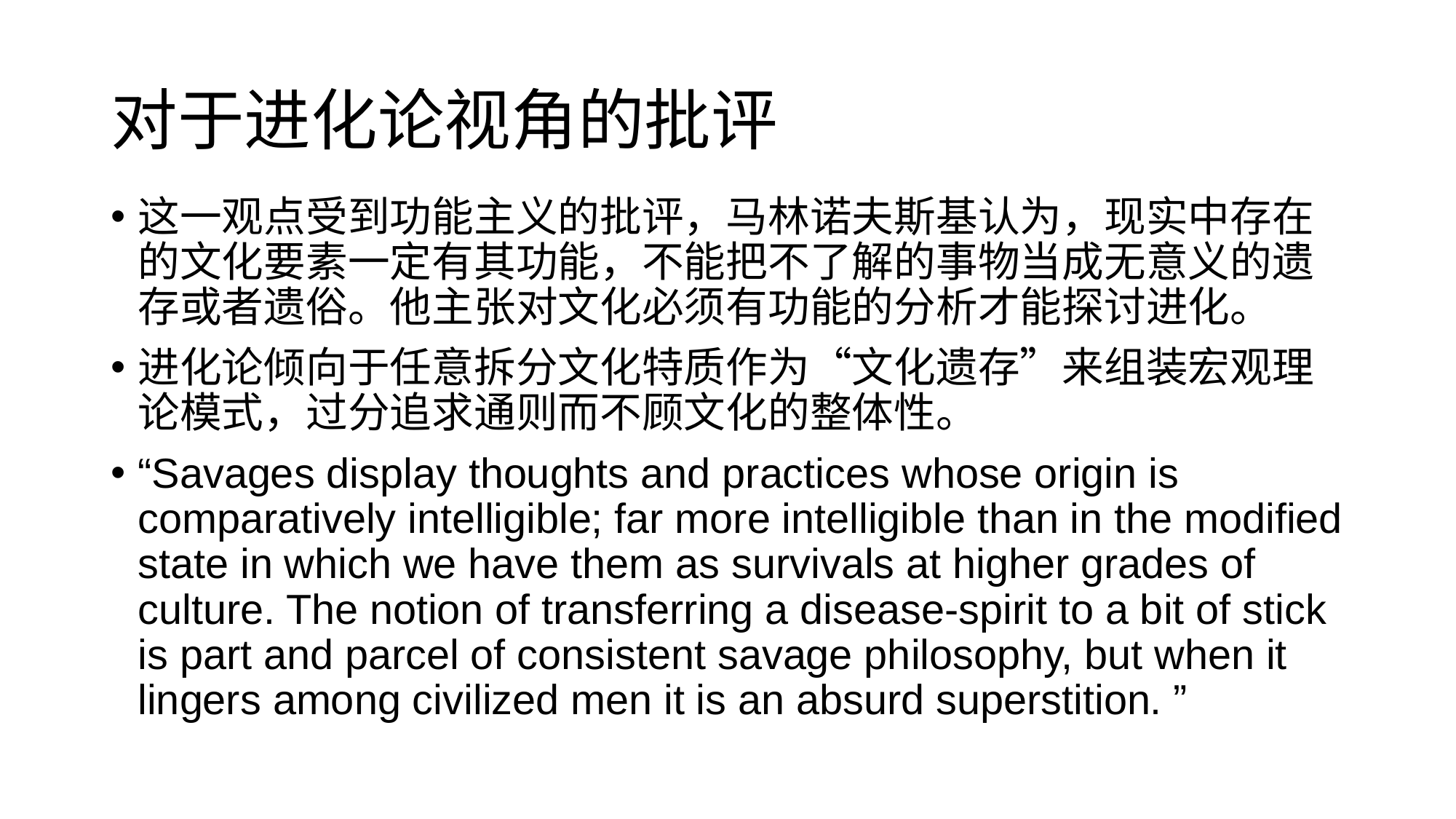

# 对于进化论视角的批评
这一观点受到功能主义的批评，马林诺夫斯基认为，现实中存在的文化要素一定有其功能，不能把不了解的事物当成无意义的遗存或者遗俗。他主张对文化必须有功能的分析才能探讨进化。
进化论倾向于任意拆分文化特质作为“文化遗存”来组装宏观理论模式，过分追求通则而不顾文化的整体性。
“Savages display thoughts and practices whose origin is comparatively intelligible; far more intelligible than in the modified state in which we have them as survivals at higher grades of culture. The notion of transferring a disease-spirit to a bit of stick is part and parcel of consistent savage philosophy, but when it lingers among civilized men it is an absurd superstition. ”